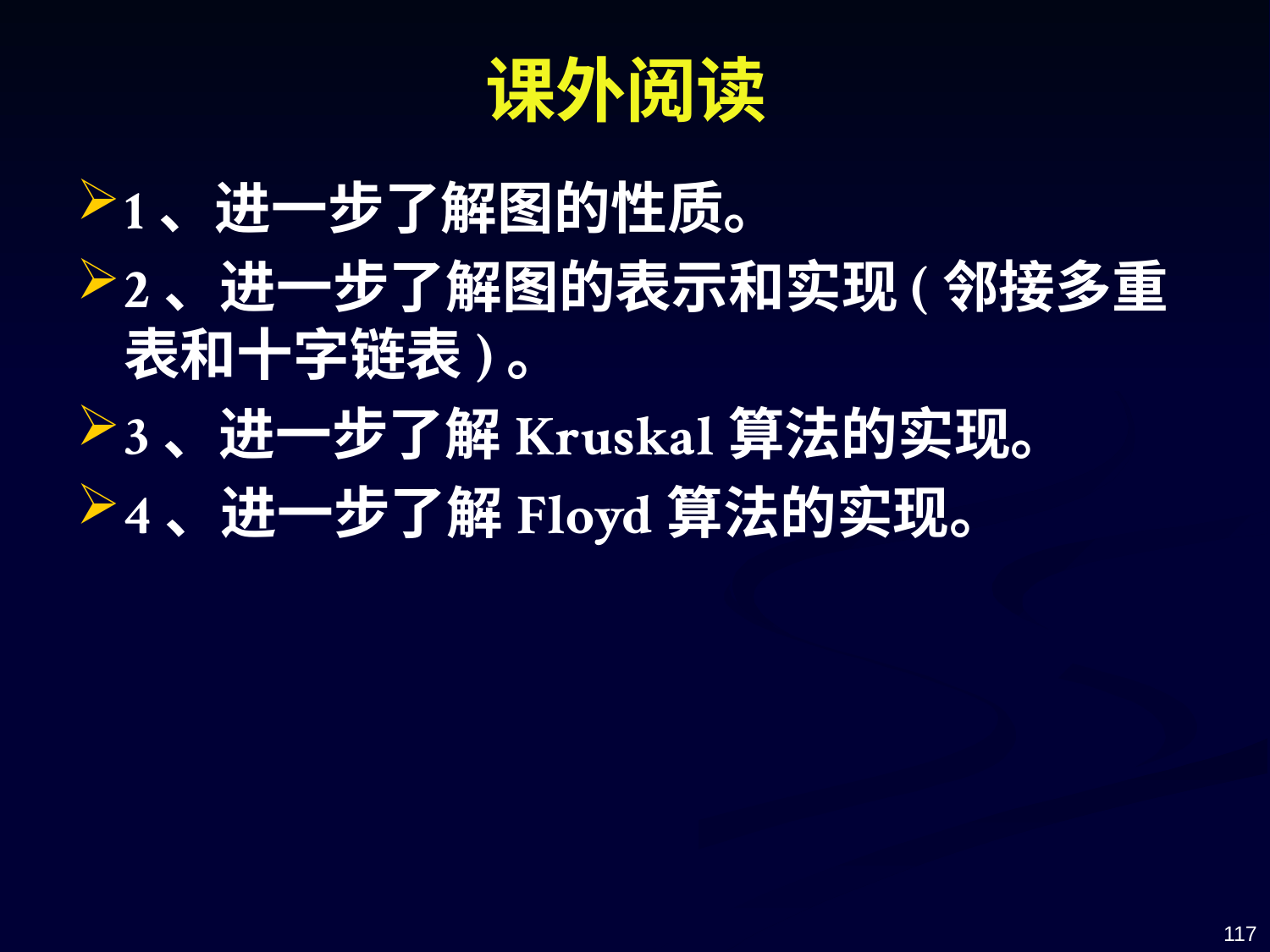

# 课外阅读
1、进一步了解图的性质。
2、进一步了解图的表示和实现(邻接多重表和十字链表)。
3、进一步了解Kruskal算法的实现。
4、进一步了解Floyd算法的实现。
117